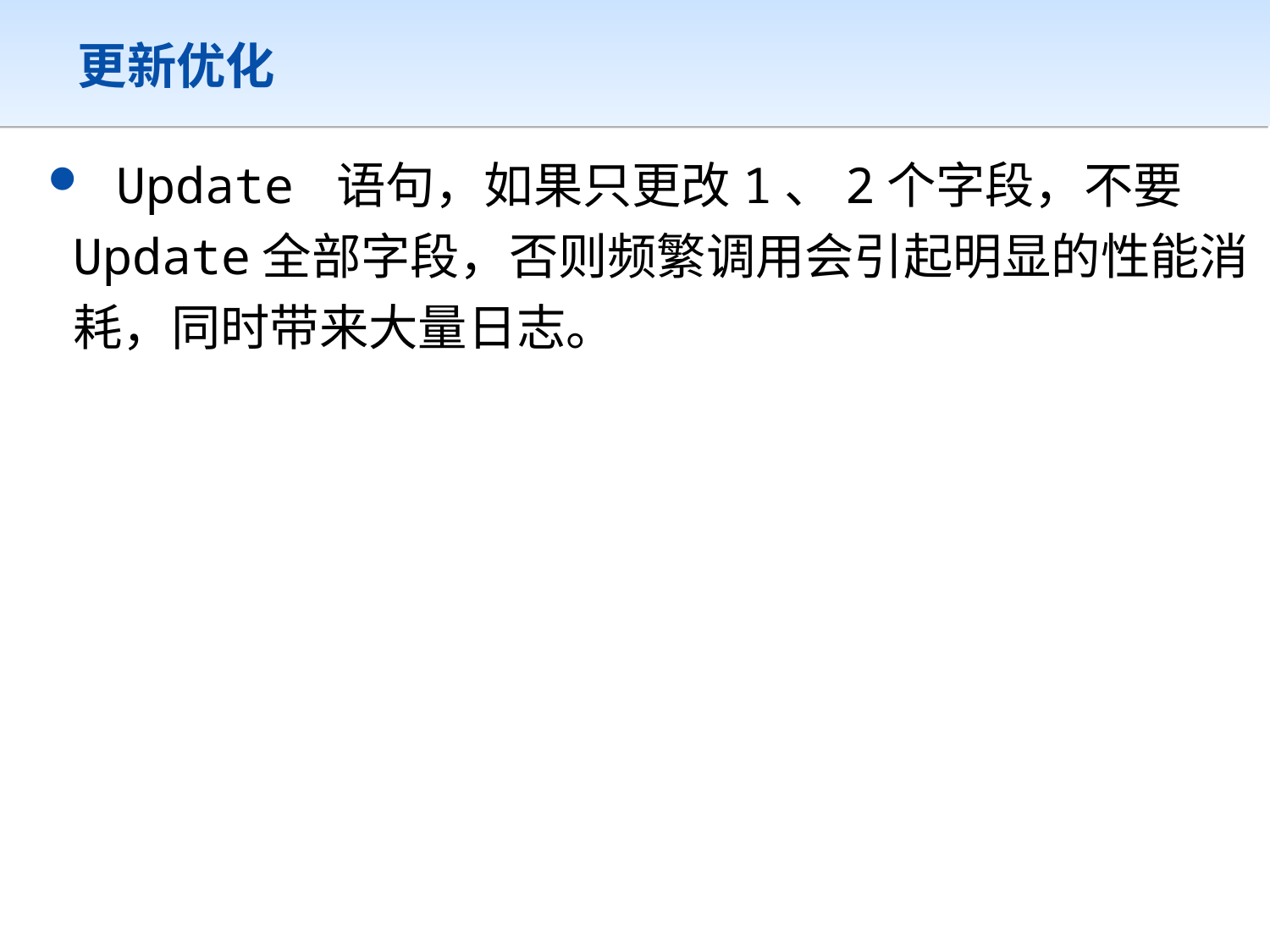

# 更新优化
 Update 语句，如果只更改1、2个字段，不要Update全部字段，否则频繁调用会引起明显的性能消耗，同时带来大量日志。